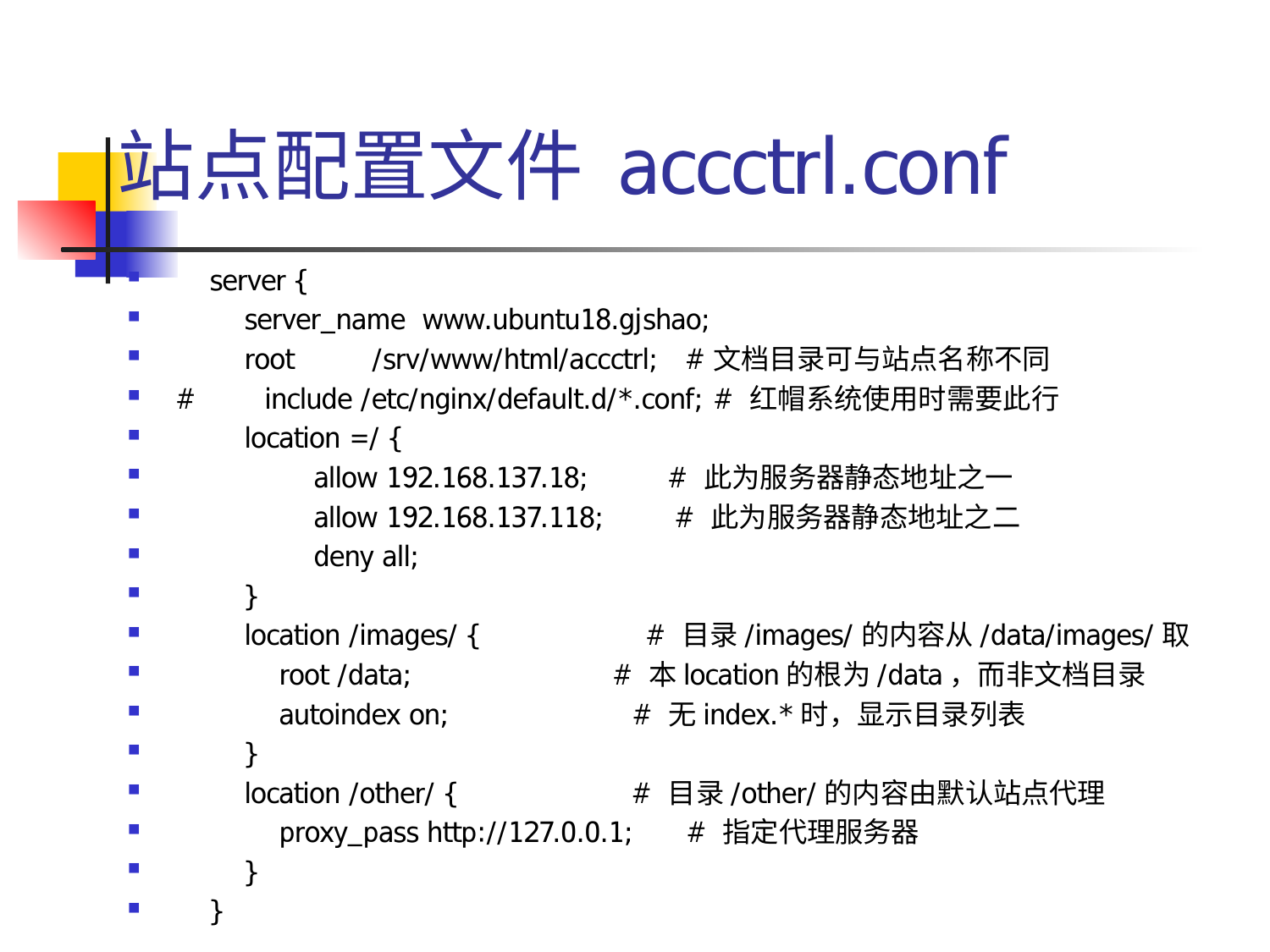

# 站点配置文件 accctrl.conf
    server {
        server_name  www.ubuntu18.gjshao;
        root         /srv/www/html/accctrl;   #文档目录可与站点名称不同
#        include /etc/nginx/default.d/*.conf; # 红帽系统使用时需要此行
        location =/ {
                allow 192.168.137.18;         # 此为服务器静态地址之一
                allow 192.168.137.118;        # 此为服务器静态地址之二
                deny all;
        }
        location /images/ {                   # 目录/images/的内容从/data/images/取
            root /data;                       # 本location的根为/data，而非文档目录
            autoindex on;                     # 无index.*时，显示目录列表
        }
        location /other/ {                    # 目录/other/的内容由默认站点代理
            proxy_pass http://127.0.0.1;      # 指定代理服务器
        }
    }